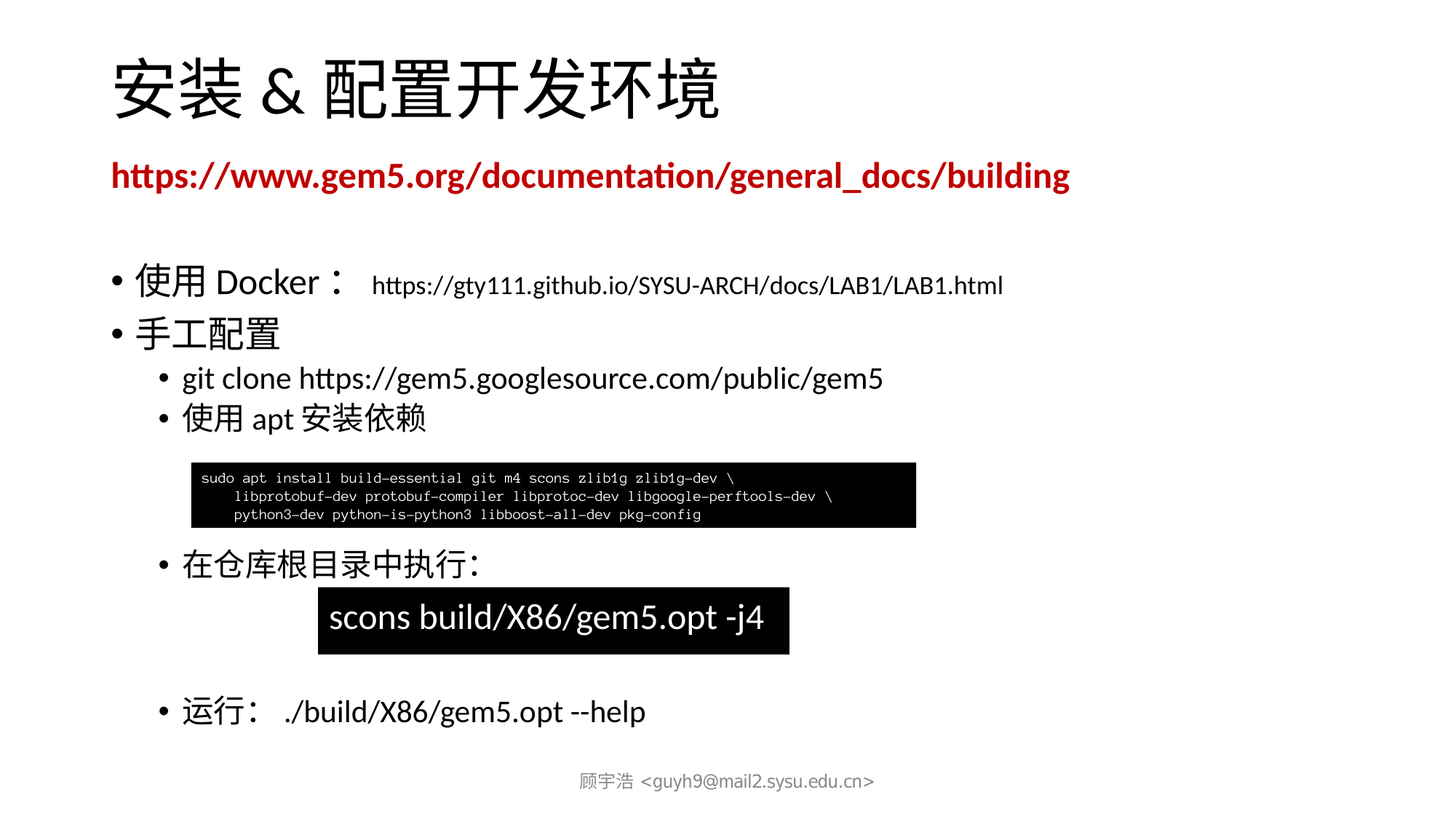

# 安装&配置开发环境
https://www.gem5.org/documentation/general_docs/building

使用Docker：https://gty111.github.io/SYSU-ARCH/docs/LAB1/LAB1.html
手工配置
git clone https://gem5.googlesource.com/public/gem5
使用apt安装依赖

在仓库根目录中执行：

运行：./build/X86/gem5.opt --help
sudo apt install build-essential git m4 scons zlib1g zlib1g-dev \
    libprotobuf-dev protobuf-compiler libprotoc-dev libgoogle-perftools-dev \
    python3-dev python-is-python3 libboost-all-dev pkg-config
scons build/X86/gem5.opt -j4

顾宇浩 <guyh9@mail2.sysu.edu.cn>
4